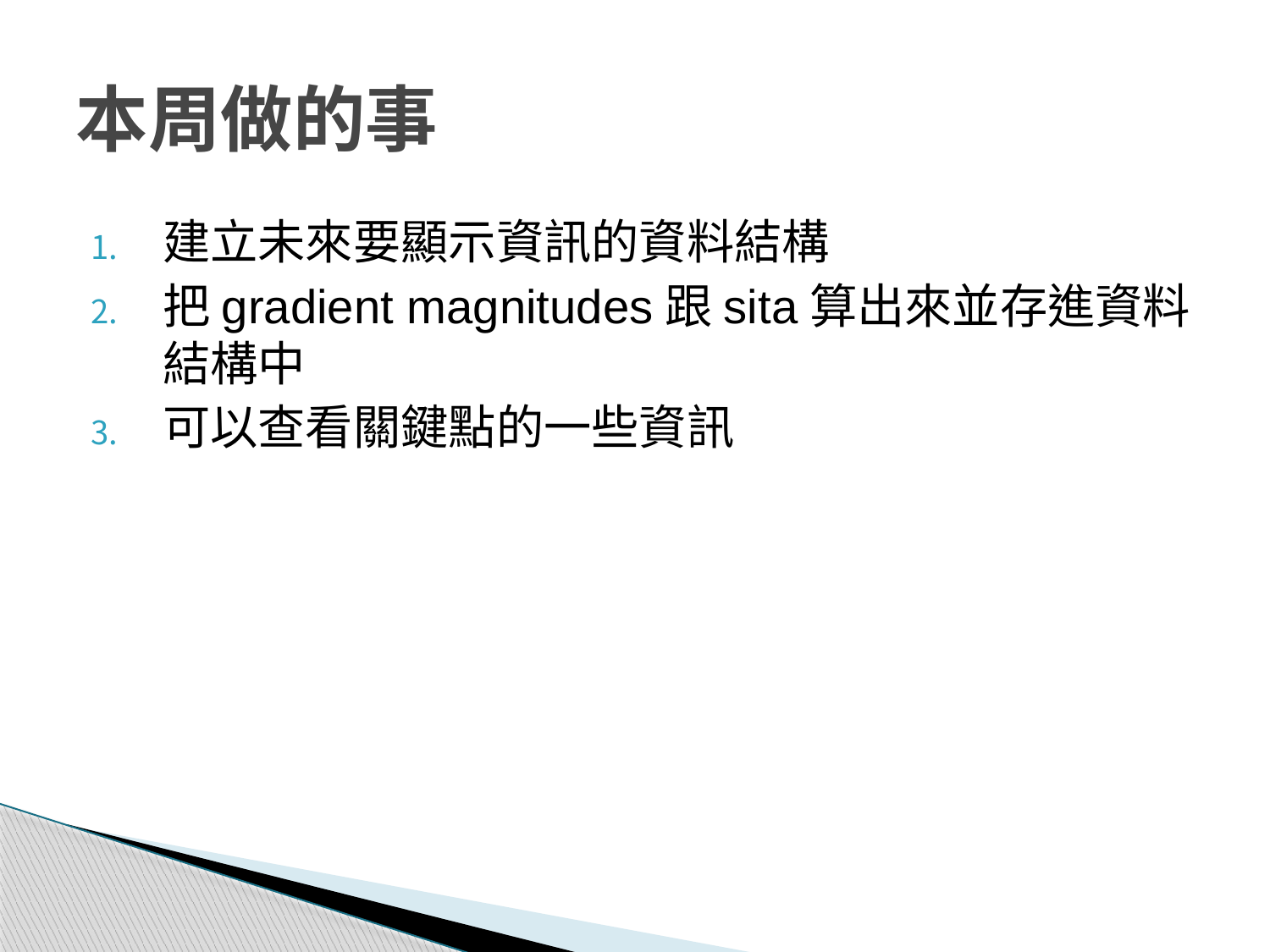

# 本周做的事
建立未來要顯示資訊的資料結構
把gradient magnitudes跟sita算出來並存進資料結構中
可以查看關鍵點的一些資訊